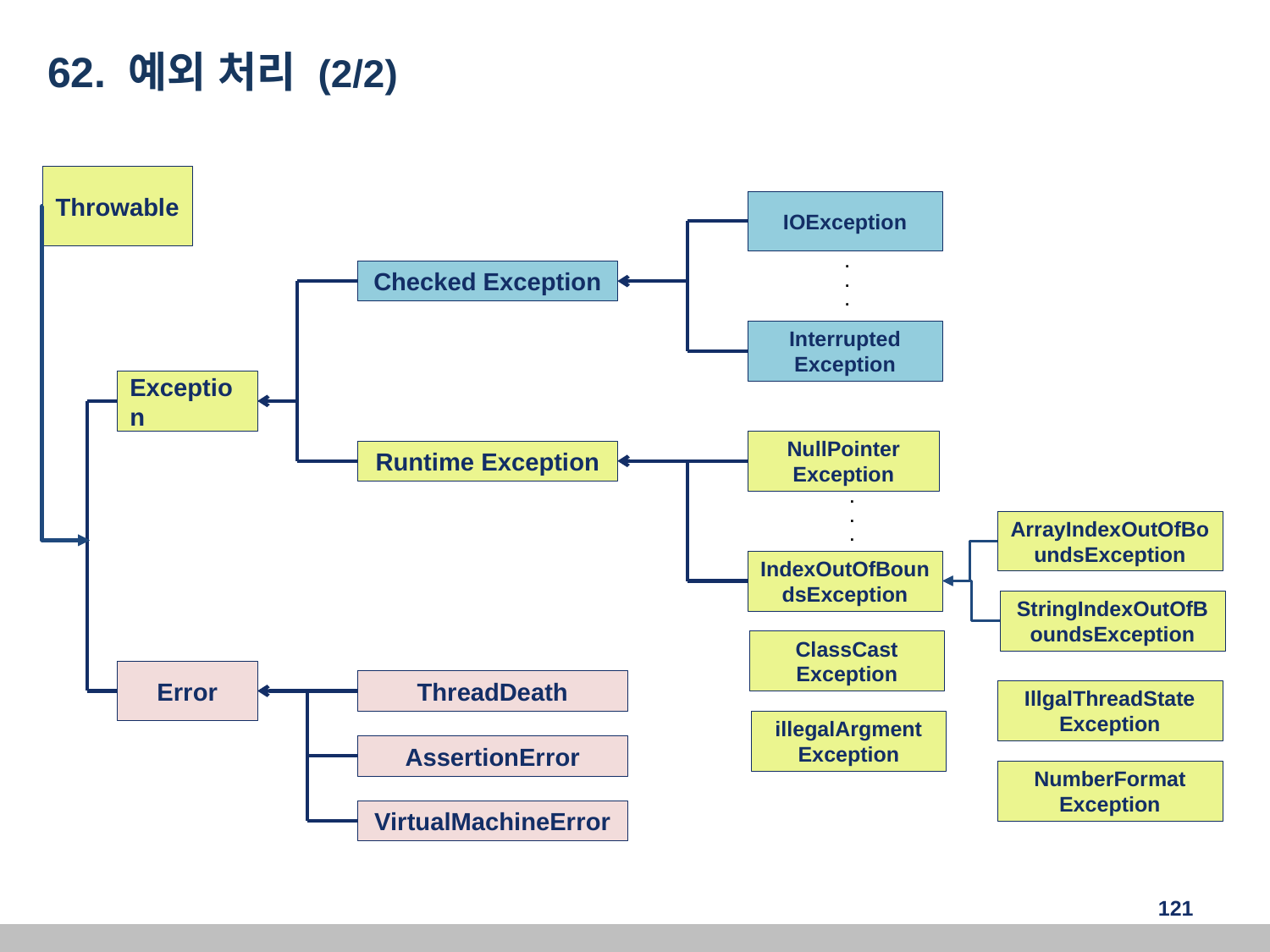

62. 예외 처리 (2/2)
Throwable
IOException
.
.
.
Interrupted
Exception
Checked Exception
Runtime Exception
Exception
NullPointer
Exception
.
.
.
ArrayIndexOutOfBoundsException
IndexOutOfBoundsException
StringIndexOutOfBoundsException
ClassCast
Exception
IllgalThreadState
Exception
illegalArgment
Exception
NumberFormat
Exception
Error
ThreadDeath
AssertionError
VirtualMachineError
121